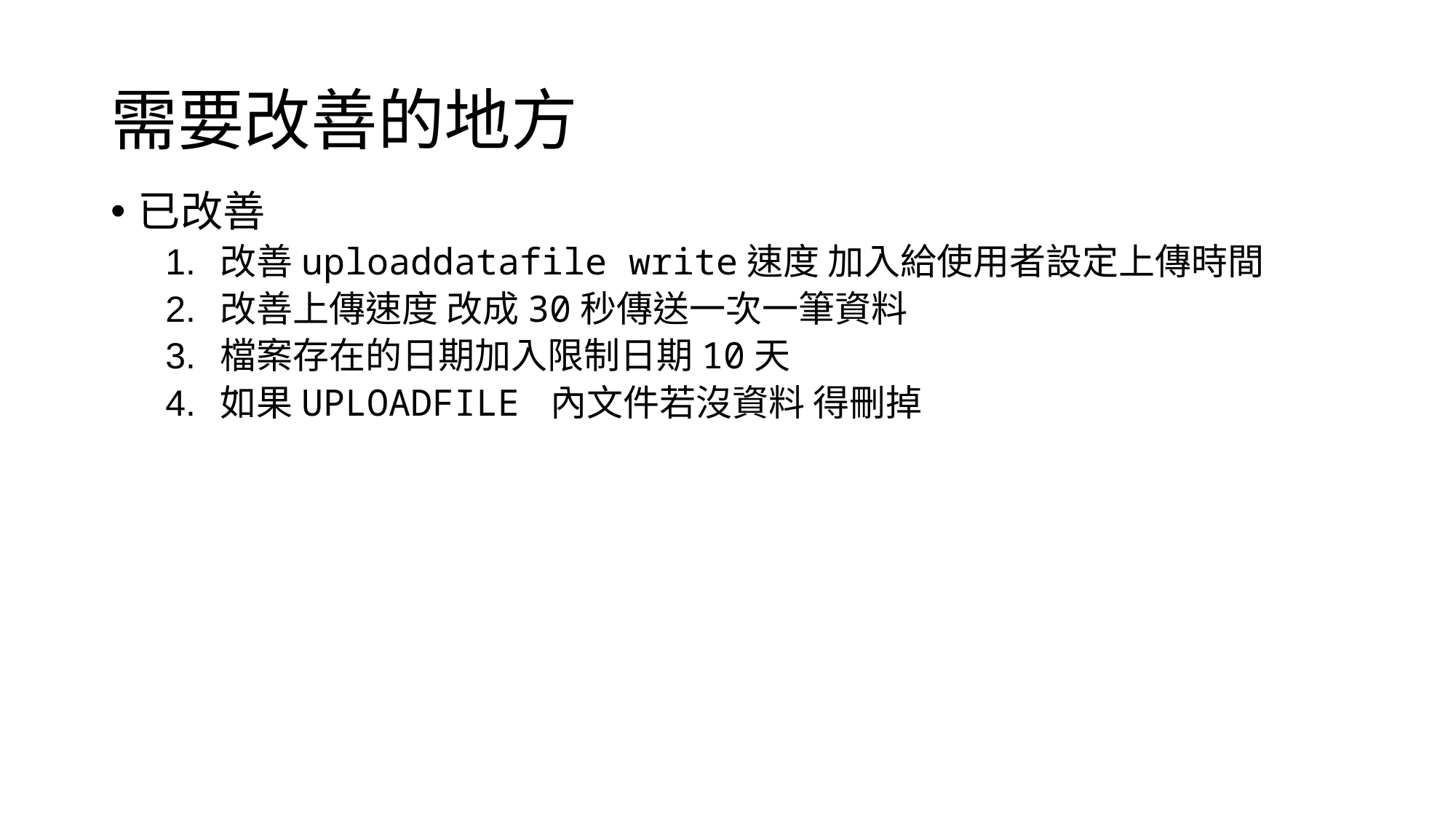

# 需要改善的地方
已改善
改善uploaddatafile write速度 加入給使用者設定上傳時間
改善上傳速度 改成30秒傳送一次一筆資料
檔案存在的日期加入限制日期10天
如果UPLOADFILE 內文件若沒資料 得刪掉